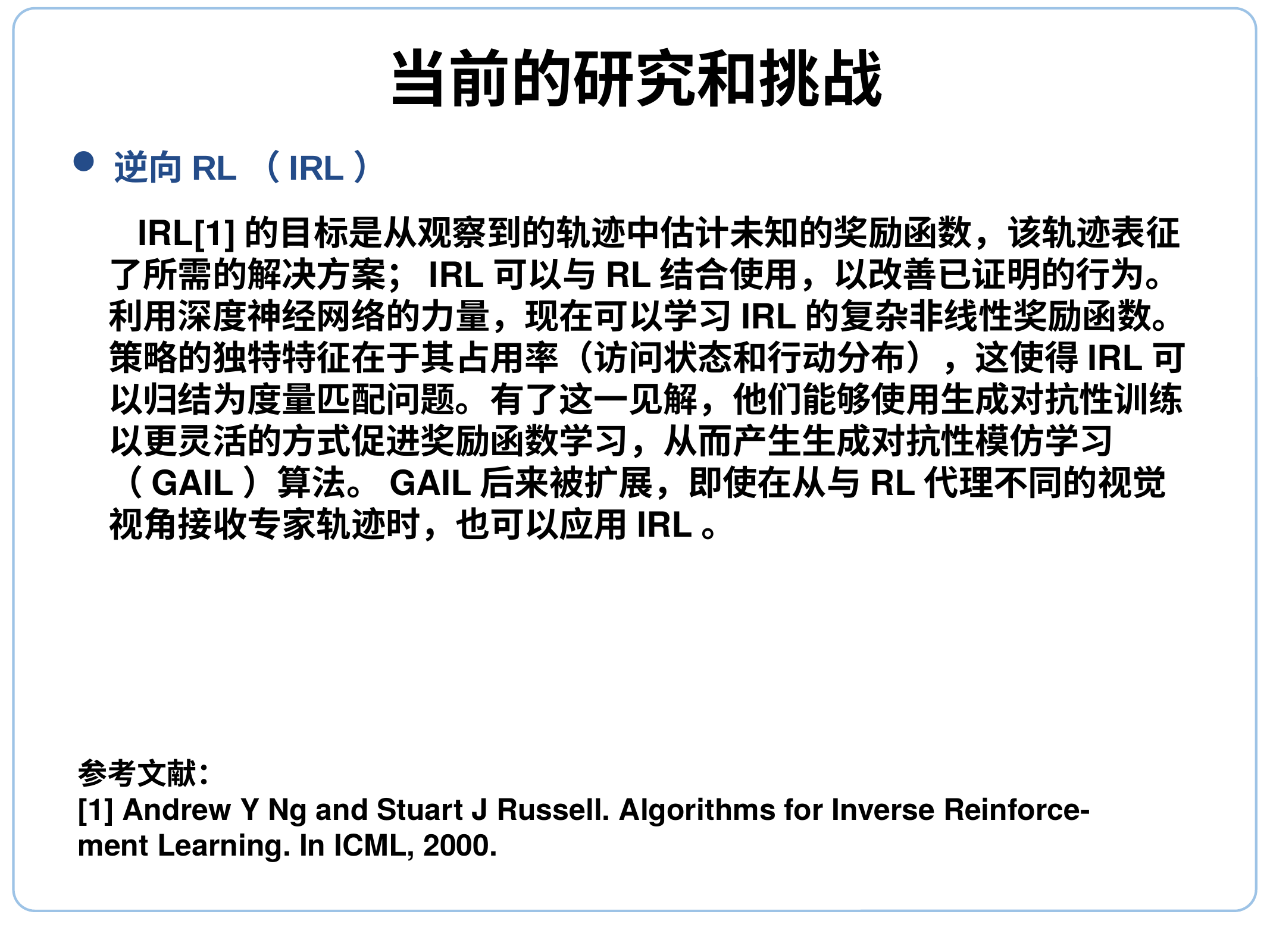

# 当前的研究和挑战
逆向RL（IRL）
   IRL[1]的目标是从观察到的轨迹中估计未知的奖励函数，该轨迹表征了所需的解决方案；IRL可以与RL结合使用，以改善已证明的行为。利用深度神经网络的力量，现在可以学习IRL的复杂非线性奖励函数。策略的独特特征在于其占用率（访问状态和行动分布），这使得IRL可以归结为度量匹配问题。有了这一见解，他们能够使用生成对抗性训练以更灵活的方式促进奖励函数学习，从而产生生成对抗性模仿学习（GAIL）算法。GAIL后来被扩展，即使在从与RL代理不同的视觉视角接收专家轨迹时，也可以应用IRL。
参考文献：
[1] Andrew Y Ng and Stuart J Russell. Algorithms for Inverse Reinforce-
ment Learning. In ICML, 2000.
25